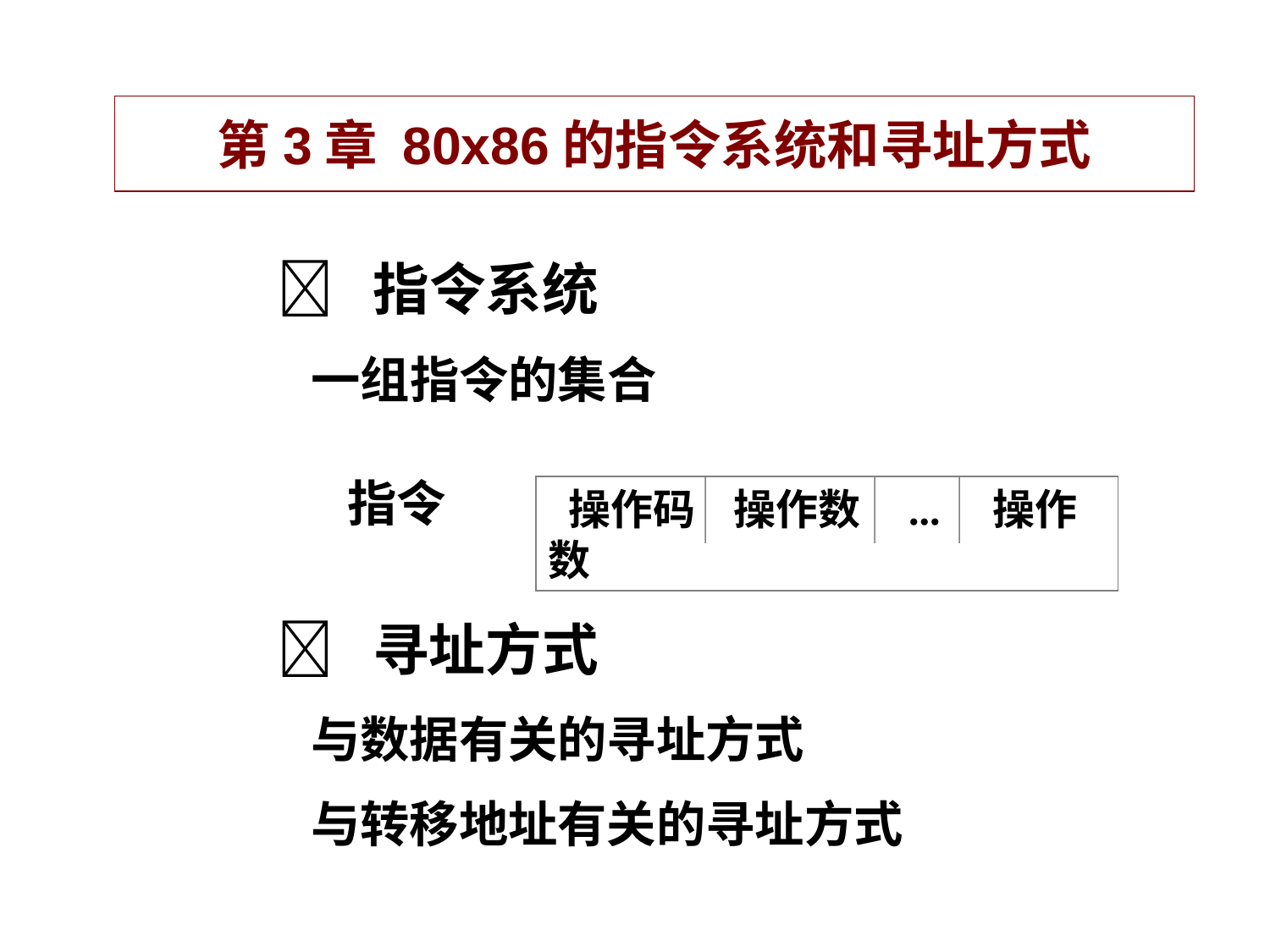

第3章 80x86的指令系统和寻址方式
•  指令系统
  一组指令的集合
指令
 操作码    操作数    ...    操作数

•  寻址方式
  与数据有关的寻址方式
  与转移地址有关的寻址方式